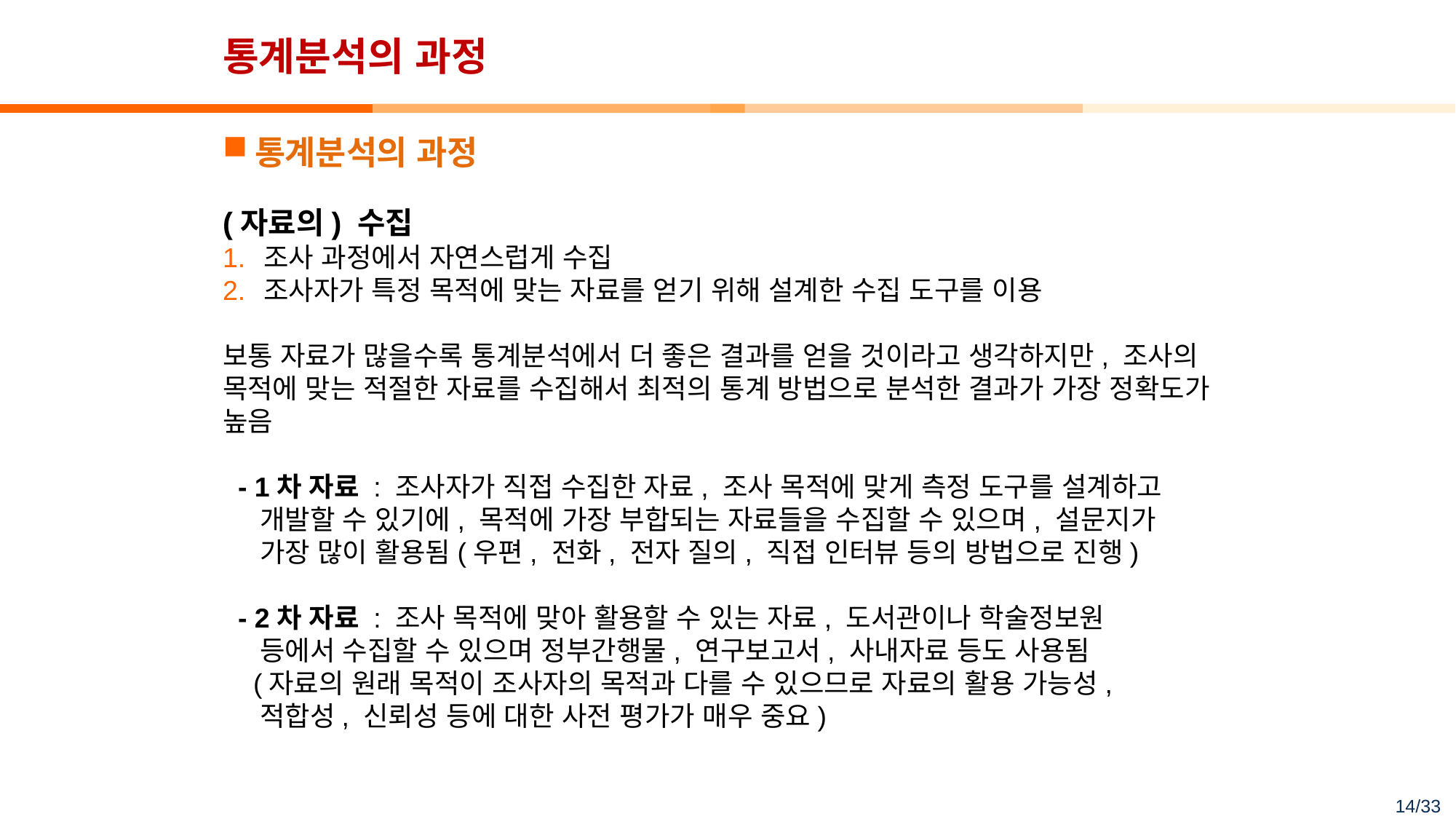

# 통계분석의 과정
통계분석의 과정

(자료의) 수집
조사 과정에서 자연스럽게 수집
조사자가 특정 목적에 맞는 자료를 얻기 위해 설계한 수집 도구를 이용

보통 자료가 많을수록 통계분석에서 더 좋은 결과를 얻을 것이라고 생각하지만, 조사의 목적에 맞는 적절한 자료를 수집해서 최적의 통계 방법으로 분석한 결과가 가장 정확도가 높음

  - 1차 자료 : 조사자가 직접 수집한 자료, 조사 목적에 맞게 측정 도구를 설계하고
    개발할 수 있기에, 목적에 가장 부합되는 자료들을 수집할 수 있으며, 설문지가
    가장 많이 활용됨(우편, 전화, 전자 질의, 직접 인터뷰 등의 방법으로 진행)

  - 2차 자료 : 조사 목적에 맞아 활용할 수 있는 자료, 도서관이나 학술정보원
    등에서 수집할 수 있으며 정부간행물, 연구보고서, 사내자료 등도 사용됨
    (자료의 원래 목적이 조사자의 목적과 다를 수 있으므로 자료의 활용 가능성,
    적합성, 신뢰성 등에 대한 사전 평가가 매우 중요)